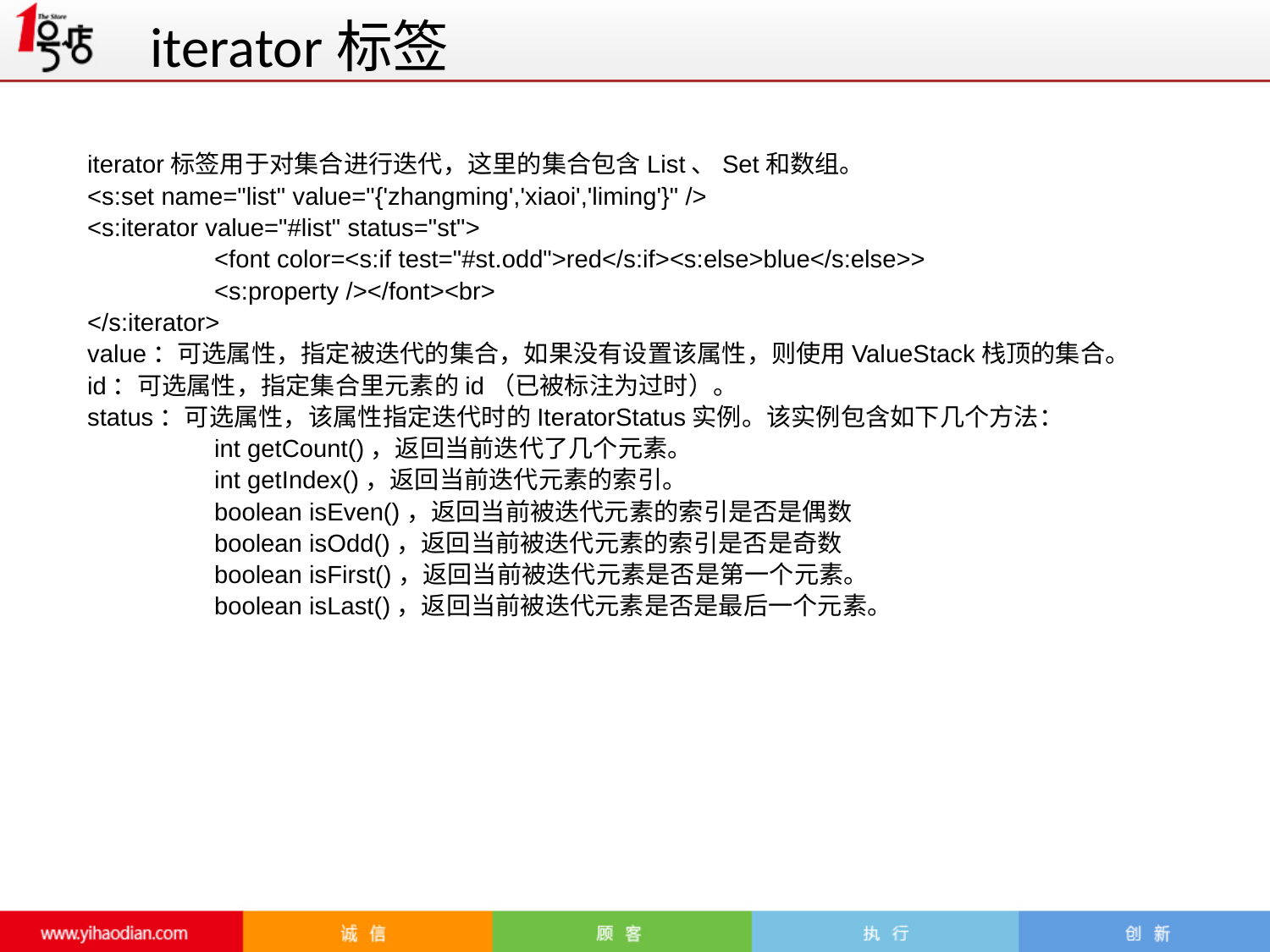

# iterator标签
iterator标签用于对集合进行迭代，这里的集合包含List、Set和数组。
<s:set name="list" value="{'zhangming','xiaoi','liming'}" />
<s:iterator value="#list" status="st">
	<font color=<s:if test="#st.odd">red</s:if><s:else>blue</s:else>>
	<s:property /></font><br>
</s:iterator>
value：可选属性，指定被迭代的集合，如果没有设置该属性，则使用ValueStack栈顶的集合。
id：可选属性，指定集合里元素的id（已被标注为过时）。
status：可选属性，该属性指定迭代时的IteratorStatus实例。该实例包含如下几个方法：
	int getCount()，返回当前迭代了几个元素。
	int getIndex()，返回当前迭代元素的索引。
	boolean isEven()，返回当前被迭代元素的索引是否是偶数
	boolean isOdd()，返回当前被迭代元素的索引是否是奇数
	boolean isFirst()，返回当前被迭代元素是否是第一个元素。
	boolean isLast()，返回当前被迭代元素是否是最后一个元素。